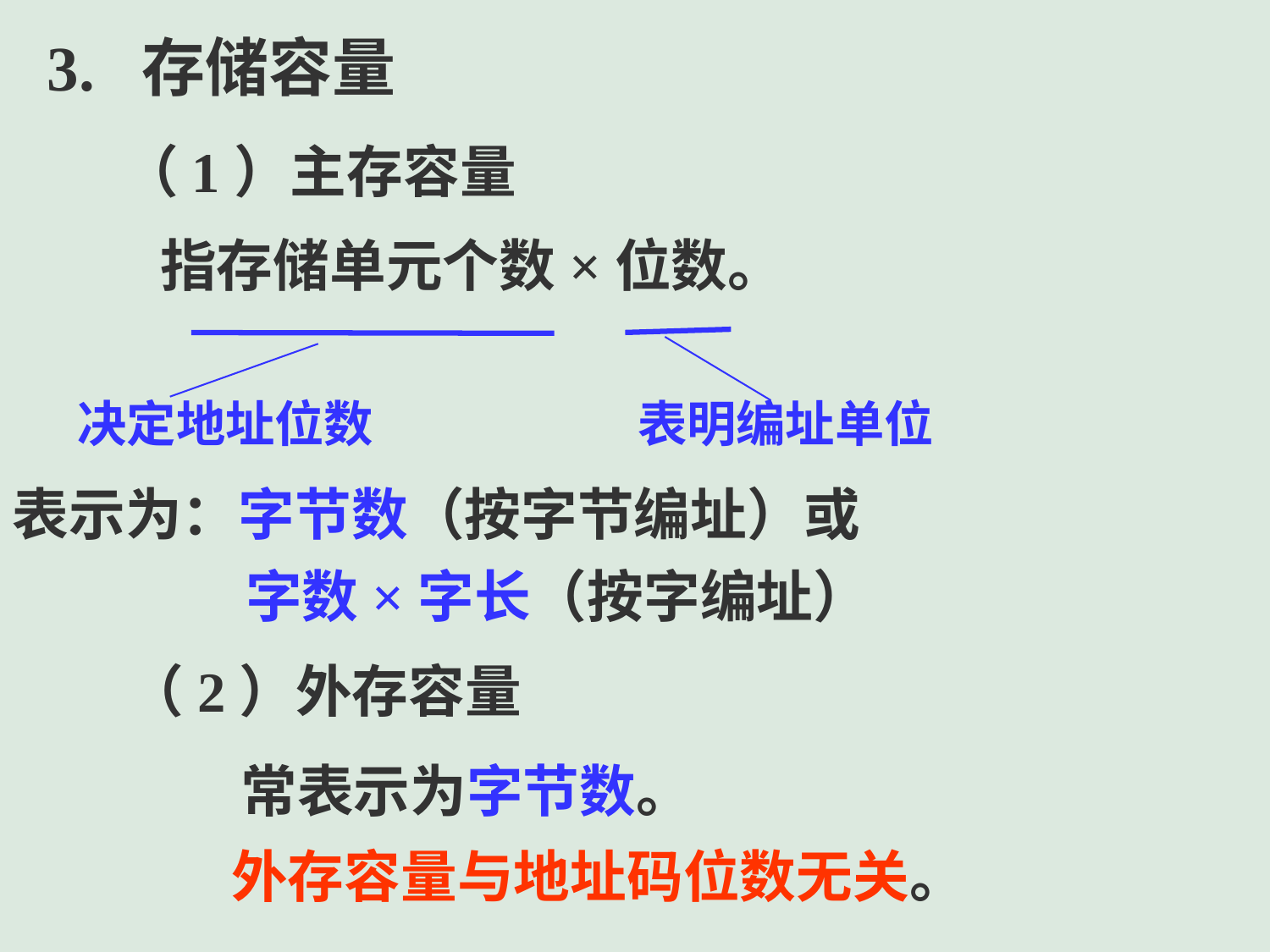

3.  存储容量
    （1）主存容量
       指存储单元个数×位数。

决定地址位数
表明编址单位
表示为：字节数（按字节编址）或
                 字数×字长（按字编址）
（2）外存容量
      常表示为字节数。
       外存容量与地址码位数无关。
53